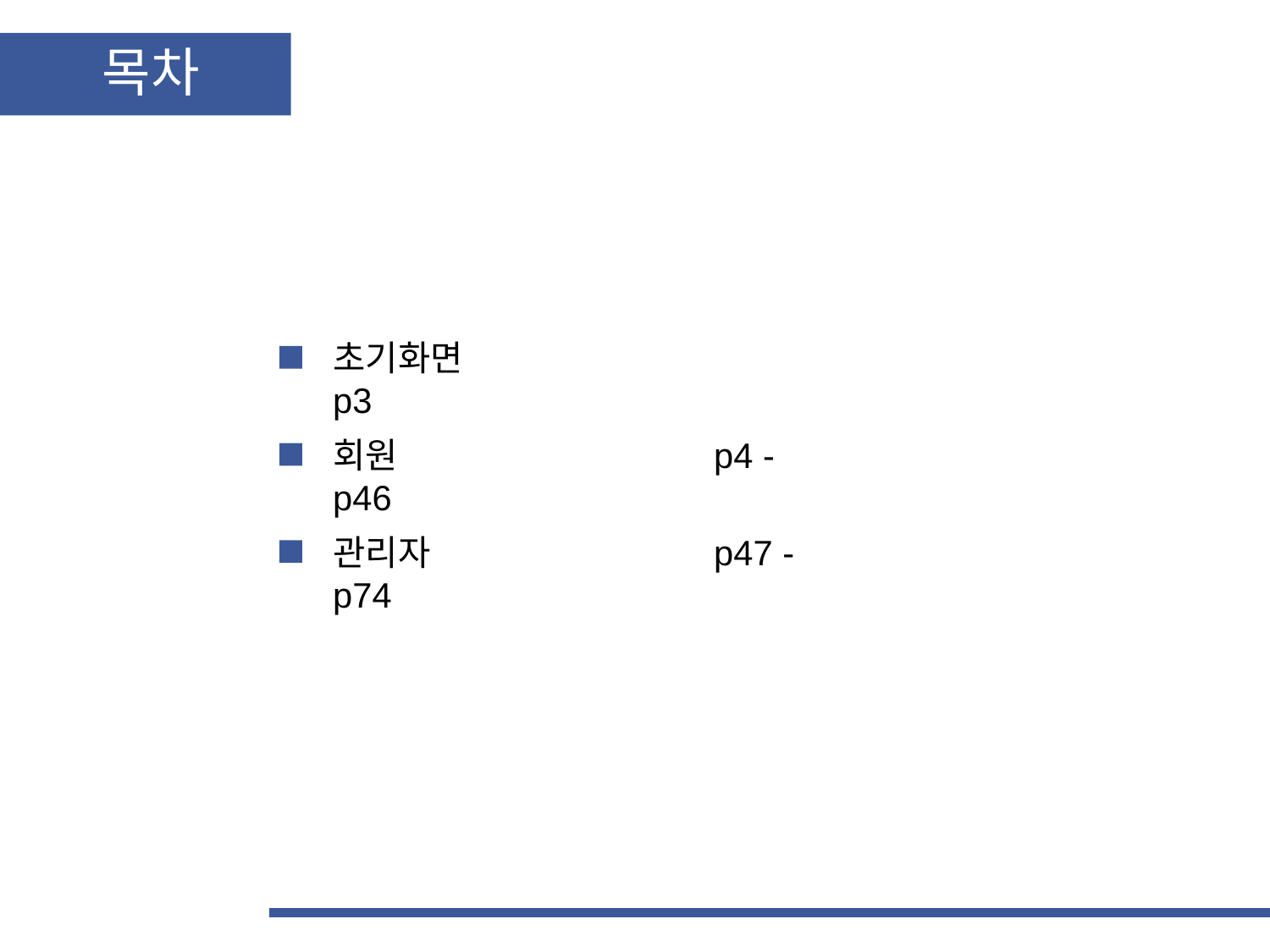

목차
초기화면		p3

회원			p4 - p46

관리자			p47 - p74